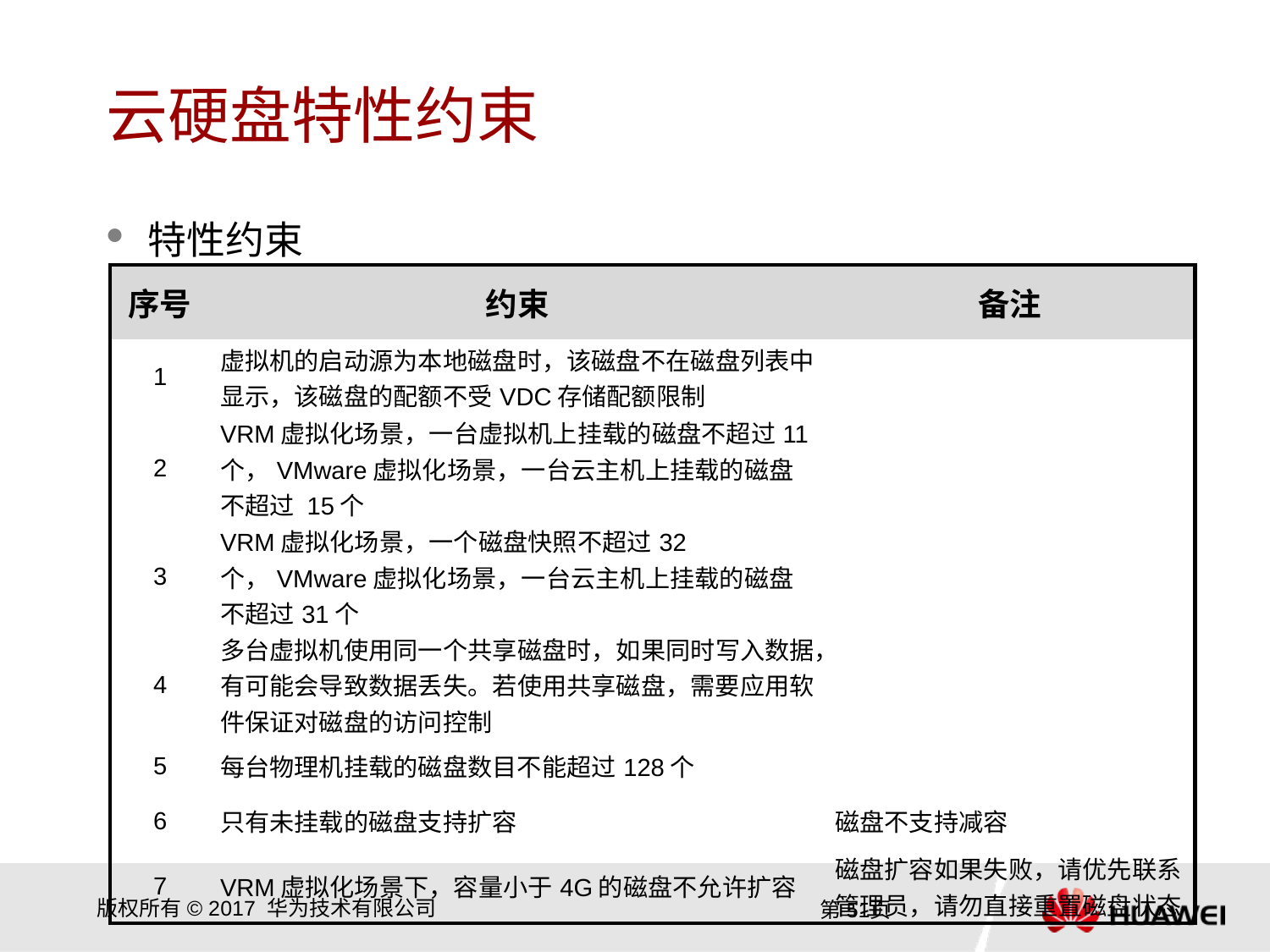

# 云硬盘特性约束
特性约束

| 序号 | 约束 | 备注 |
| --- | --- | --- |
| 1 | 虚拟机的启动源为本地磁盘时，该磁盘不在磁盘列表中显示，该磁盘的配额不受VDC存储配额限制 |  |
| 2 | VRM虚拟化场景，一台虚拟机上挂载的磁盘不超过11个，VMware虚拟化场景，一台云主机上挂载的磁盘不超过 15个 |  |
| 3 | VRM虚拟化场景，一个磁盘快照不超过32个，VMware虚拟化场景，一台云主机上挂载的磁盘不超过31个 |  |
| 4 | 多台虚拟机使用同一个共享磁盘时，如果同时写入数据，有可能会导致数据丢失。若使用共享磁盘，需要应用软件保证对磁盘的访问控制 |  |
| 5 | 每台物理机挂载的磁盘数目不能超过128个 |  |
| 6 | 只有未挂载的磁盘支持扩容 | 磁盘不支持减容 |
| 7 | VRM虚拟化场景下，容量小于4G的磁盘不允许扩容 | 磁盘扩容如果失败，请优先联系管理员，请勿直接重置磁盘状态 |